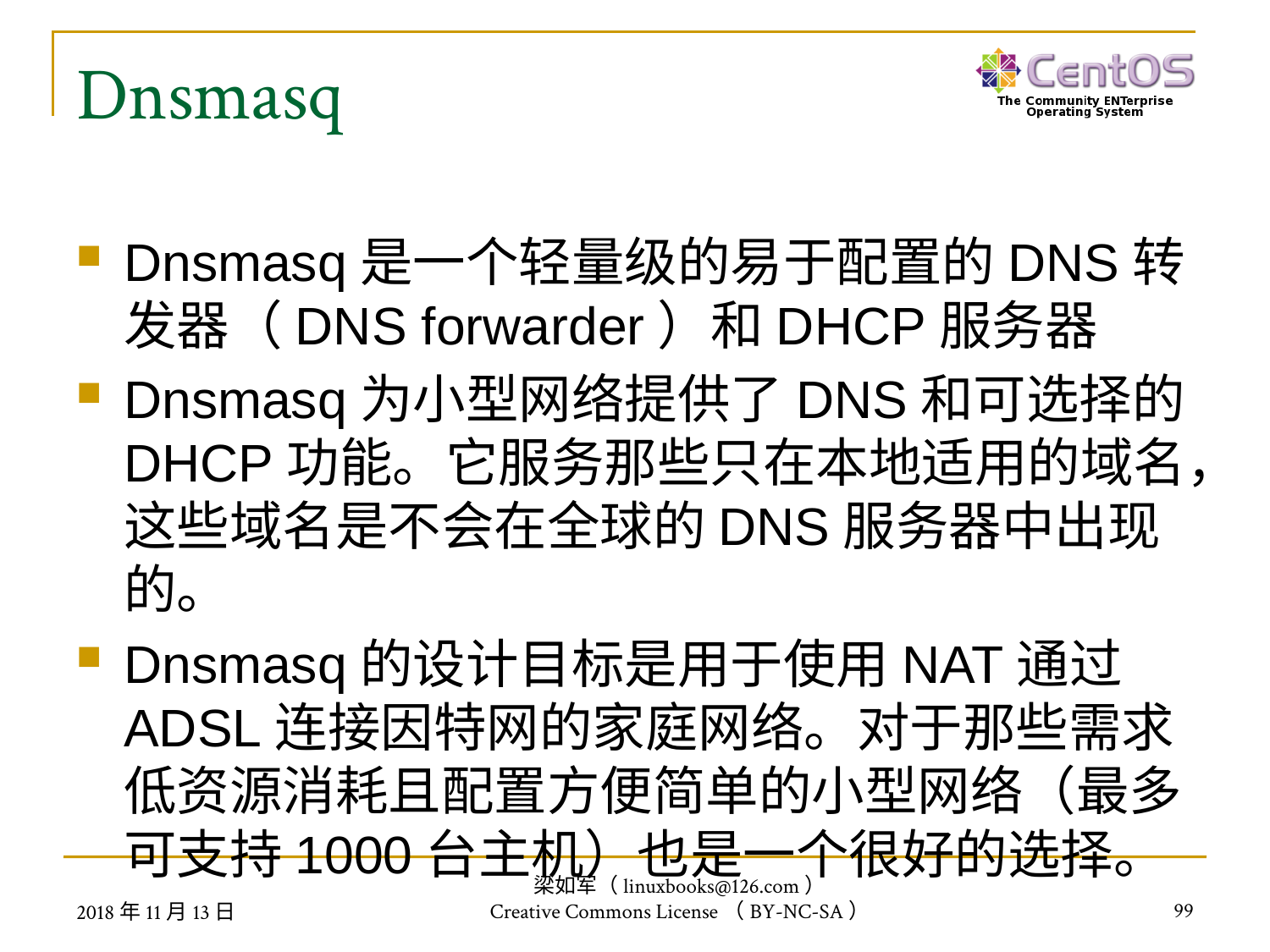

# Dnsmasq
Dnsmasq是一个轻量级的易于配置的DNS转发器（DNS forwarder）和DHCP服务器
Dnsmasq为小型网络提供了DNS和可选择的DHCP功能。它服务那些只在本地适用的域名，这些域名是不会在全球的DNS服务器中出现的。
Dnsmasq的设计目标是用于使用NAT通过ADSL连接因特网的家庭网络。对于那些需求低资源消耗且配置方便简单的小型网络（最多可支持1000台主机）也是一个很好的选择。

梁如军（linuxbooks@126.com）
Creative Commons License（BY-NC-SA）
2018年11月13日
99